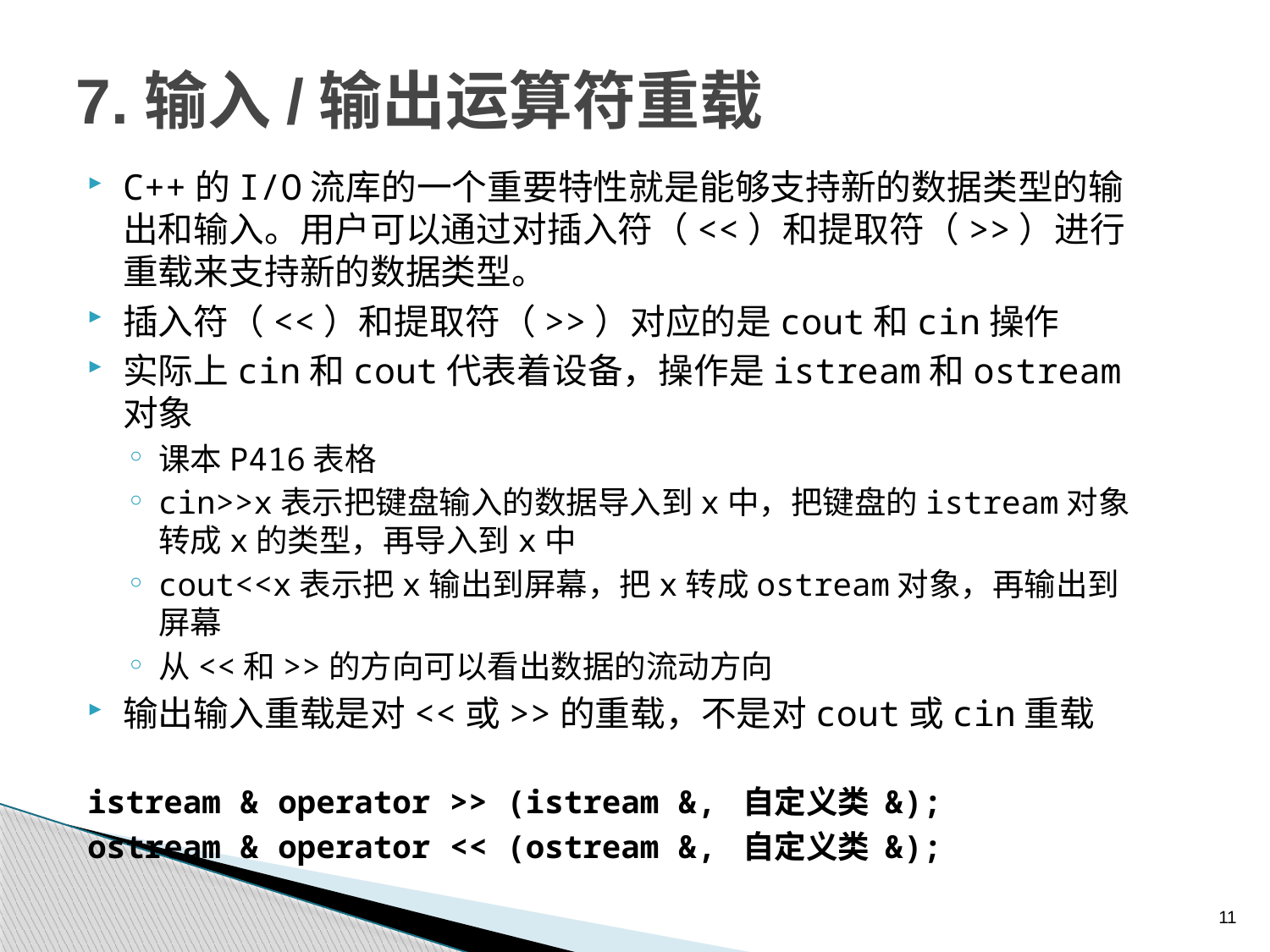

# 7.输入/输出运算符重载
C++的I/O流库的一个重要特性就是能够支持新的数据类型的输出和输入。用户可以通过对插入符（<<）和提取符（>>）进行重载来支持新的数据类型。
插入符（<<）和提取符（>>）对应的是cout和cin操作
实际上cin和cout代表着设备，操作是istream和ostream对象
课本P416表格
cin>>x表示把键盘输入的数据导入到x中，把键盘的istream对象转成x的类型，再导入到x中
cout<<x表示把x输出到屏幕，把x转成ostream对象，再输出到屏幕
从<<和>>的方向可以看出数据的流动方向
输出输入重载是对<<或>>的重载，不是对cout或cin重载

istream & operator >> (istream &, 自定义类 &);
ostream & operator << (ostream &, 自定义类 &);

11